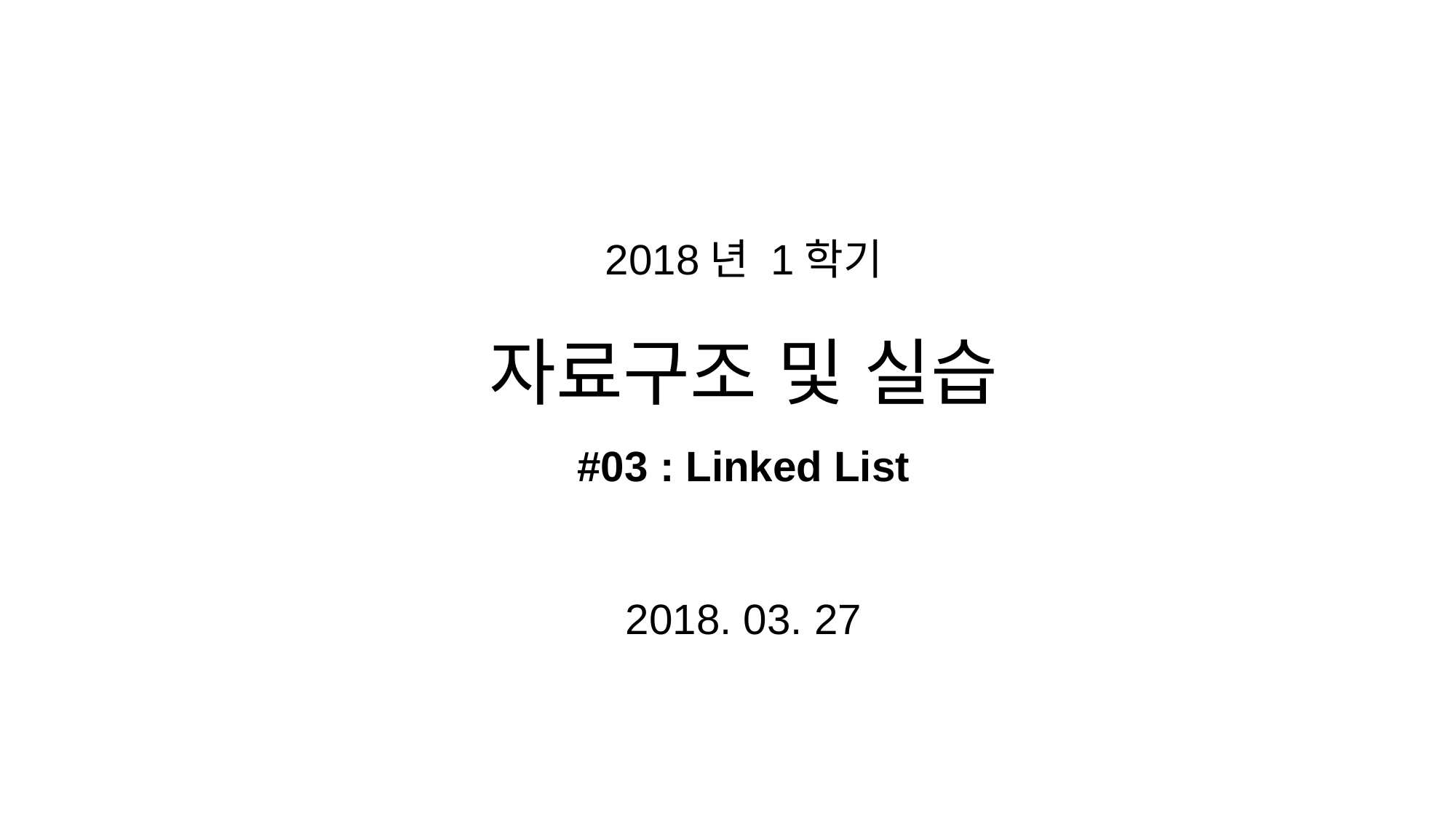

# 2018년 1학기 자료구조 및 실습 #03 : Linked List 2018. 03. 27